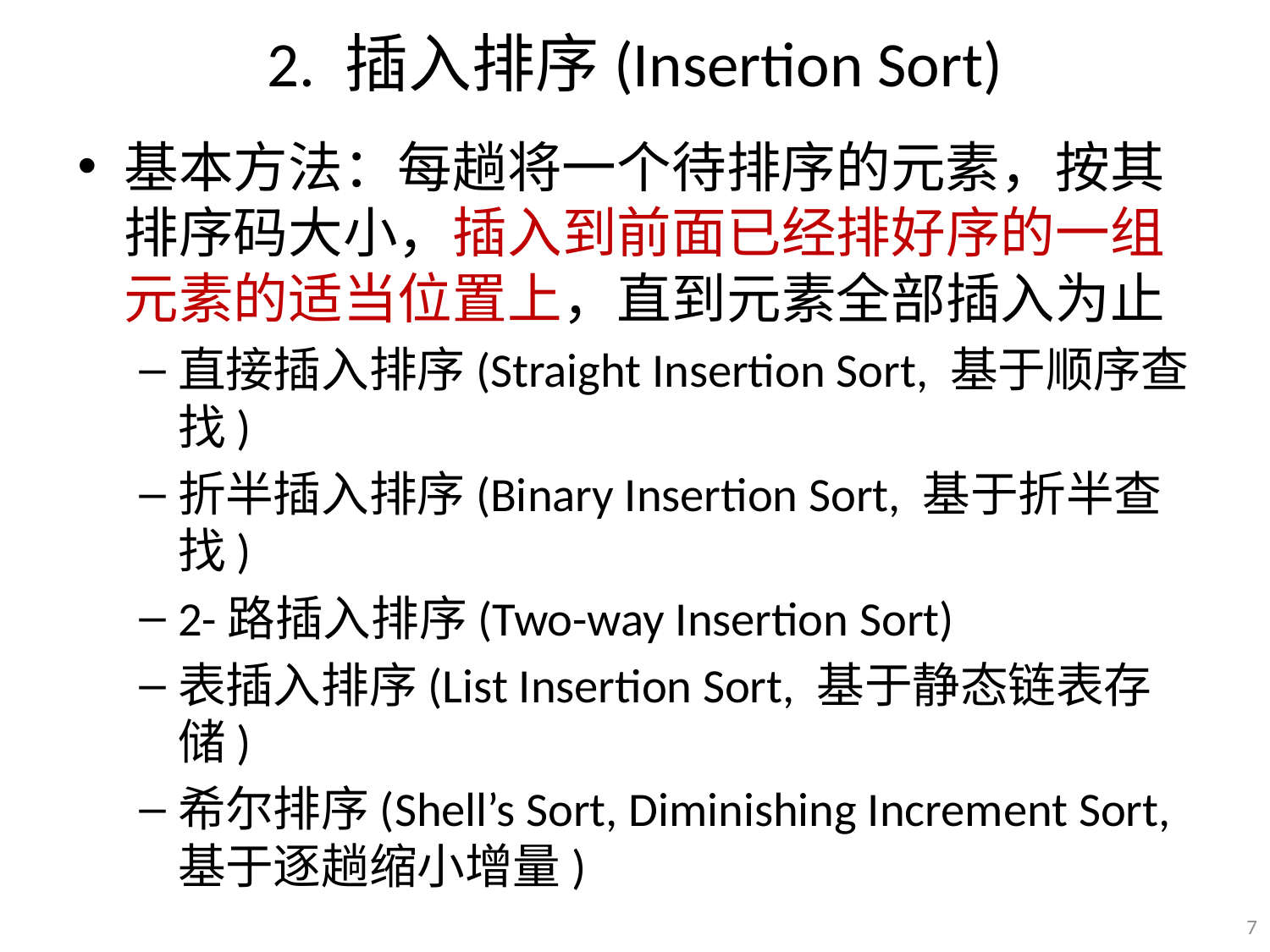

# 2. 插入排序(Insertion Sort)
基本方法：每趟将一个待排序的元素，按其排序码大小，插入到前面已经排好序的一组元素的适当位置上，直到元素全部插入为止
直接插入排序(Straight Insertion Sort, 基于顺序查找)
折半插入排序(Binary Insertion Sort, 基于折半查找)
2-路插入排序(Two-way Insertion Sort)
表插入排序(List Insertion Sort, 基于静态链表存储)
希尔排序(Shell’s Sort, Diminishing Increment Sort,基于逐趟缩小增量)

7